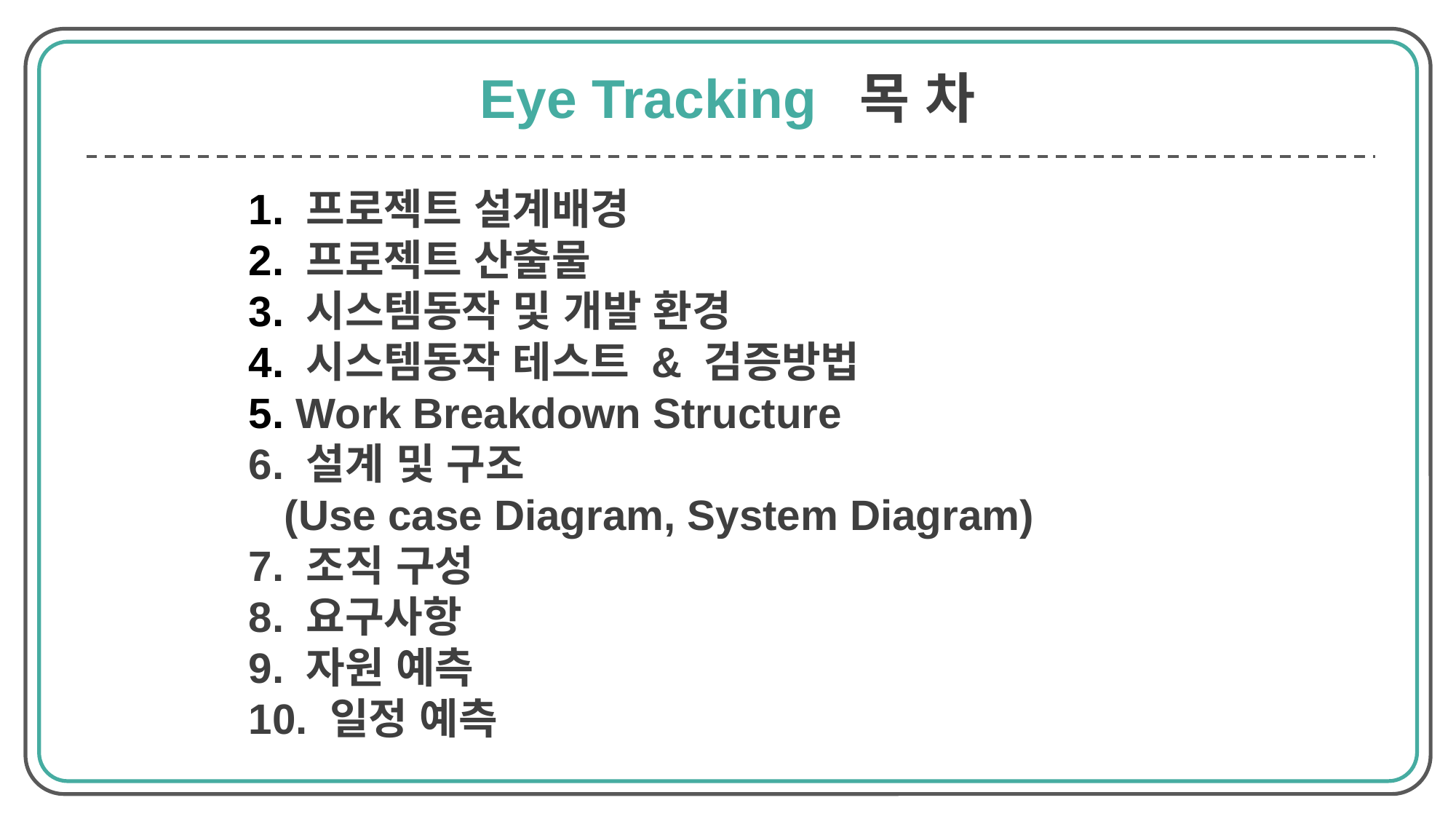

Eye Tracking  목 차
1. 프로젝트 설계배경
2. 프로젝트 산출물
3. 시스템동작 및 개발 환경
4. 시스템동작 테스트 & 검증방법
5. Work Breakdown Structure
6. 설계 및 구조
   (Use case Diagram, System Diagram)
7. 조직 구성
8. 요구사항
9. 자원 예측
10. 일정 예측